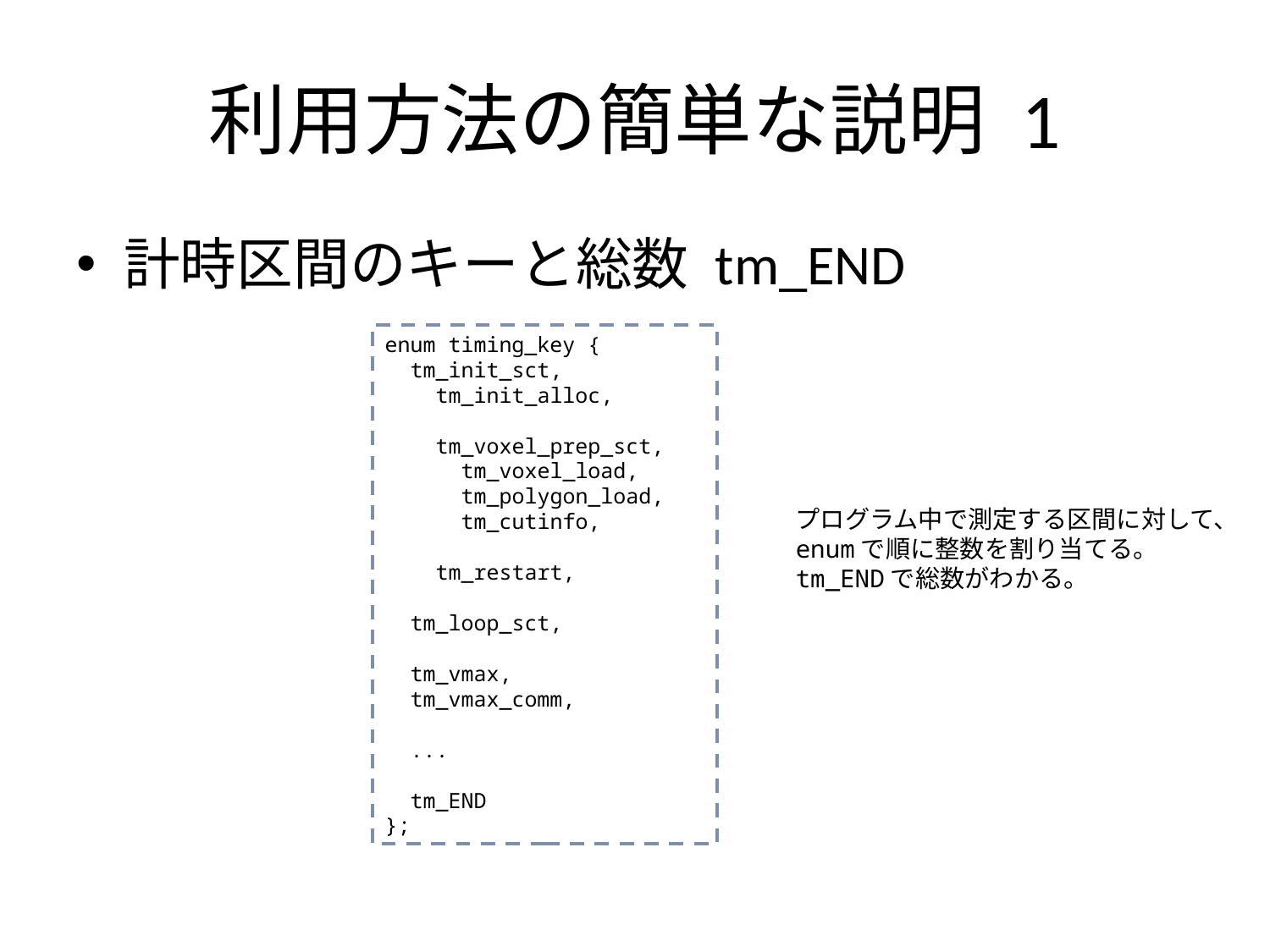

# 利用方法の簡単な説明 1
計時区間のキーと総数 tm_END
enum timing_key {
  tm_init_sct,
    tm_init_alloc,

    tm_voxel_prep_sct,
      tm_voxel_load,
      tm_polygon_load,
      tm_cutinfo,

    tm_restart,

  tm_loop_sct,

  tm_vmax,
  tm_vmax_comm,

  ...

  tm_END
};
プログラム中で測定する区間に対して、
enumで順に整数を割り当てる。
tm_ENDで総数がわかる。